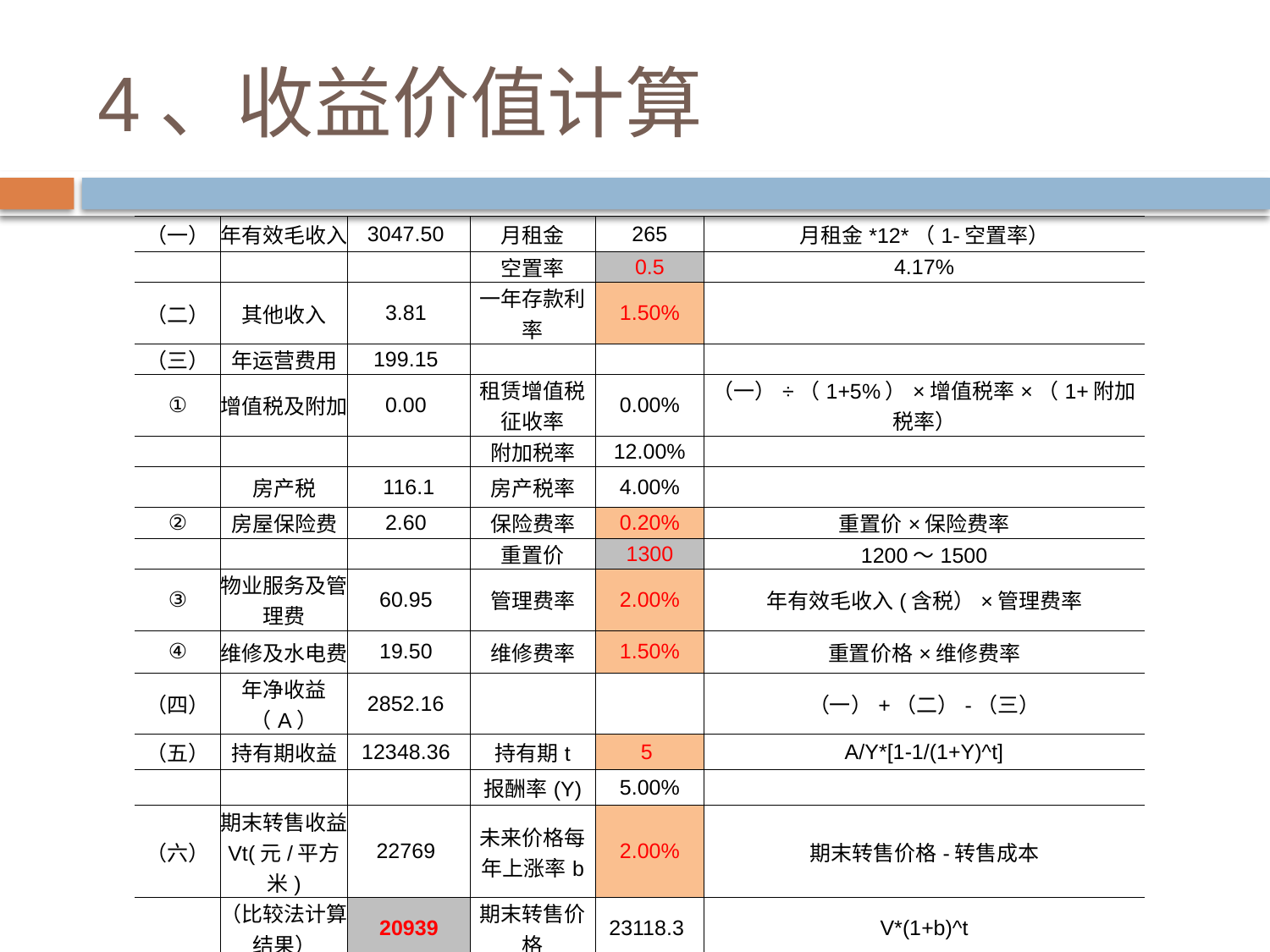

# 4、收益价值计算
| （一） | 年有效毛收入 | 3047.50 | 月租金 | 265 | 月租金\*12\*（1-空置率） |
| --- | --- | --- | --- | --- | --- |
|  |  |  | 空置率 | 0.5 | 4.17% |
| （二） | 其他收入 | 3.81 | 一年存款利率 | 1.50% |  |
| （三） | 年运营费用 | 199.15 |  |  |  |
| ① | 增值税及附加 | 0.00 | 租赁增值税征收率 | 0.00% | （一）÷（1+5%）×增值税率×（1+附加税率） |
|  |  |  | 附加税率 | 12.00% |  |
|  | 房产税 | 116.1 | 房产税率 | 4.00% |  |
| ② | 房屋保险费 | 2.60 | 保险费率 | 0.20% | 重置价×保险费率 |
|  |  |  | 重置价 | 1300 | 1200～1500 |
| ③ | 物业服务及管理费 | 60.95 | 管理费率 | 2.00% | 年有效毛收入(含税）×管理费率 |
| ④ | 维修及水电费 | 19.50 | 维修费率 | 1.50% | 重置价格×维修费率 |
| （四） | 年净收益（A） | 2852.16 |  |  | （一）+（二）-（三） |
| （五） | 持有期收益 | 12348.36 | 持有期t | 5 | A/Y\*[1-1/(1+Y)^t] |
|  |  |  | 报酬率(Y) | 5.00% |  |
| （六） | 期末转售收益Vt(元/平方米) | 22769 | 未来价格每年上涨率b | 2.00% | 期末转售价格-转售成本 |
|  | （比较法计算结果） | 20939 | 期末转售价格 | 23118.3 | V\*(1+b)^t |
|  |  |  | 转售成本 | 349.0 |  |
| （七） | 收益价值V | 30189.0 |  |  | V=A/Y\*[1-1/(1+Y)^t]+期末转售收益/(1+Y)^t |